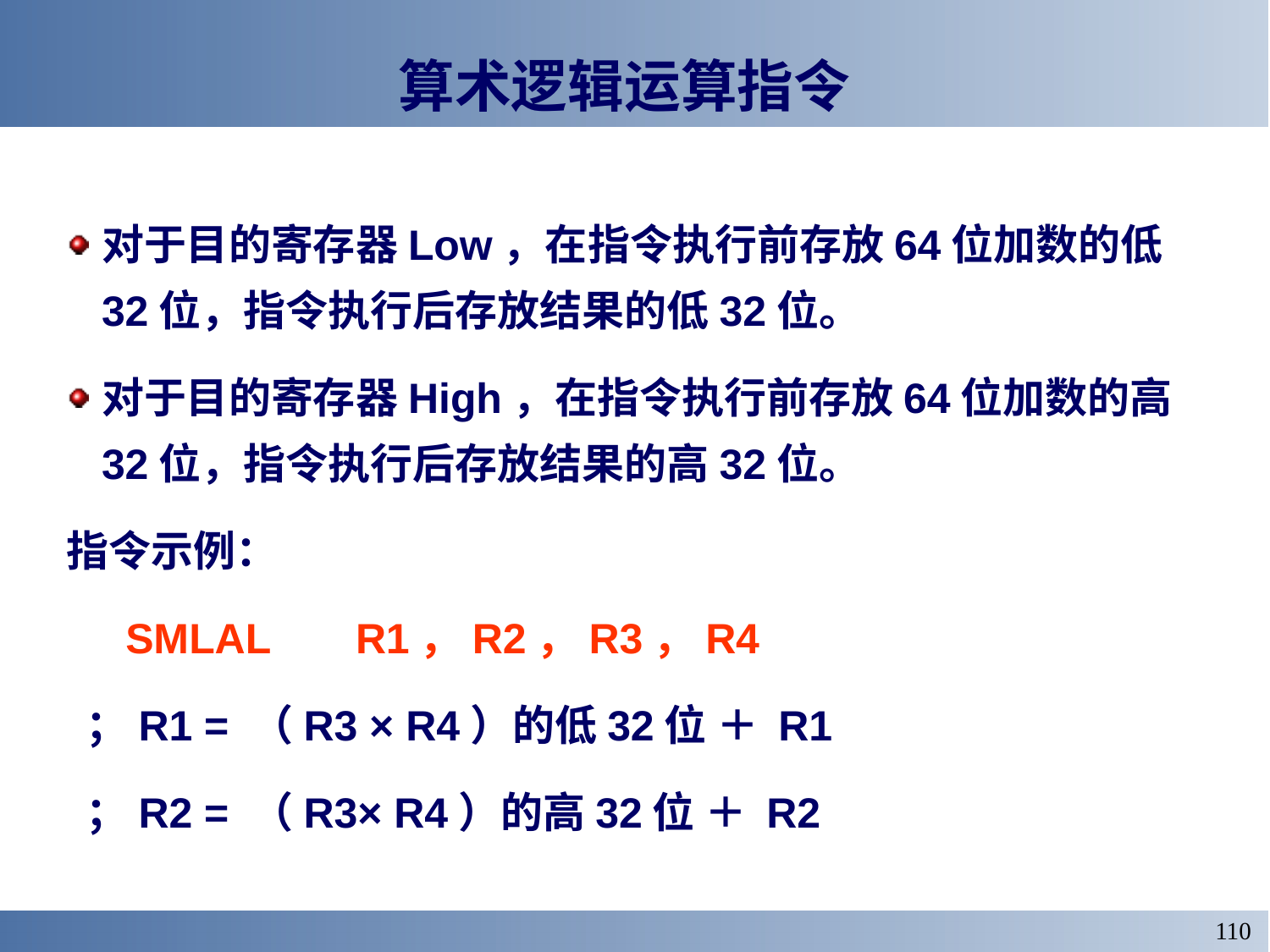

# 算术逻辑运算指令
对于目的寄存器Low，在指令执行前存放64位加数的低32位，指令执行后存放结果的低32位。
对于目的寄存器High，在指令执行前存放64位加数的高32位，指令执行后存放结果的高32位。
指令示例：
     SMLAL	R1，R2，R3，R4
 ；R1 = （R3 × R4）的低32位 ＋ R1
 ；R2 = （R3× R4）的高32位 ＋ R2